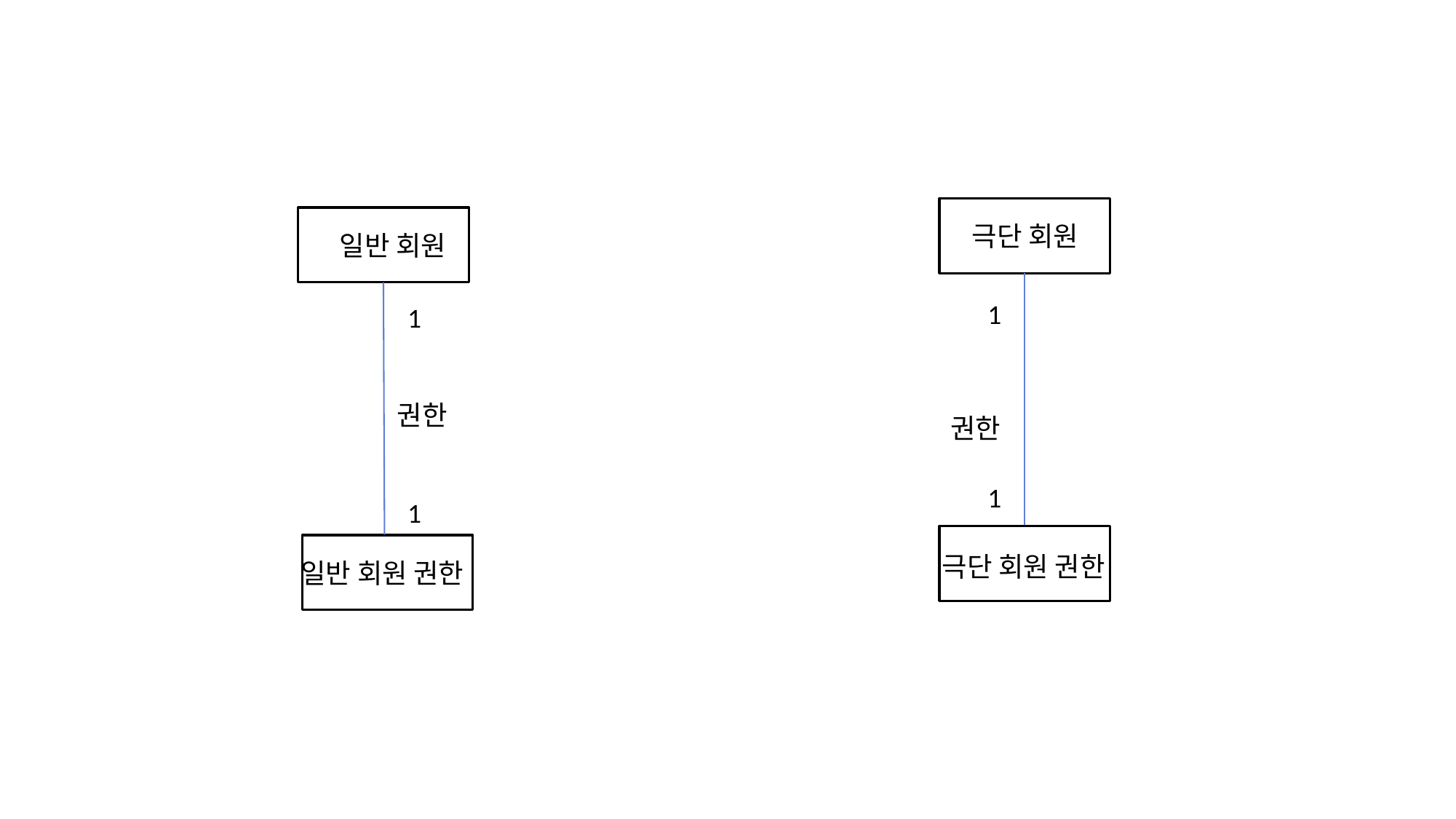

극단 회원
일반 회원
1
1
권한
권한
1
1

극단 회원 권한
일반 회원 권한